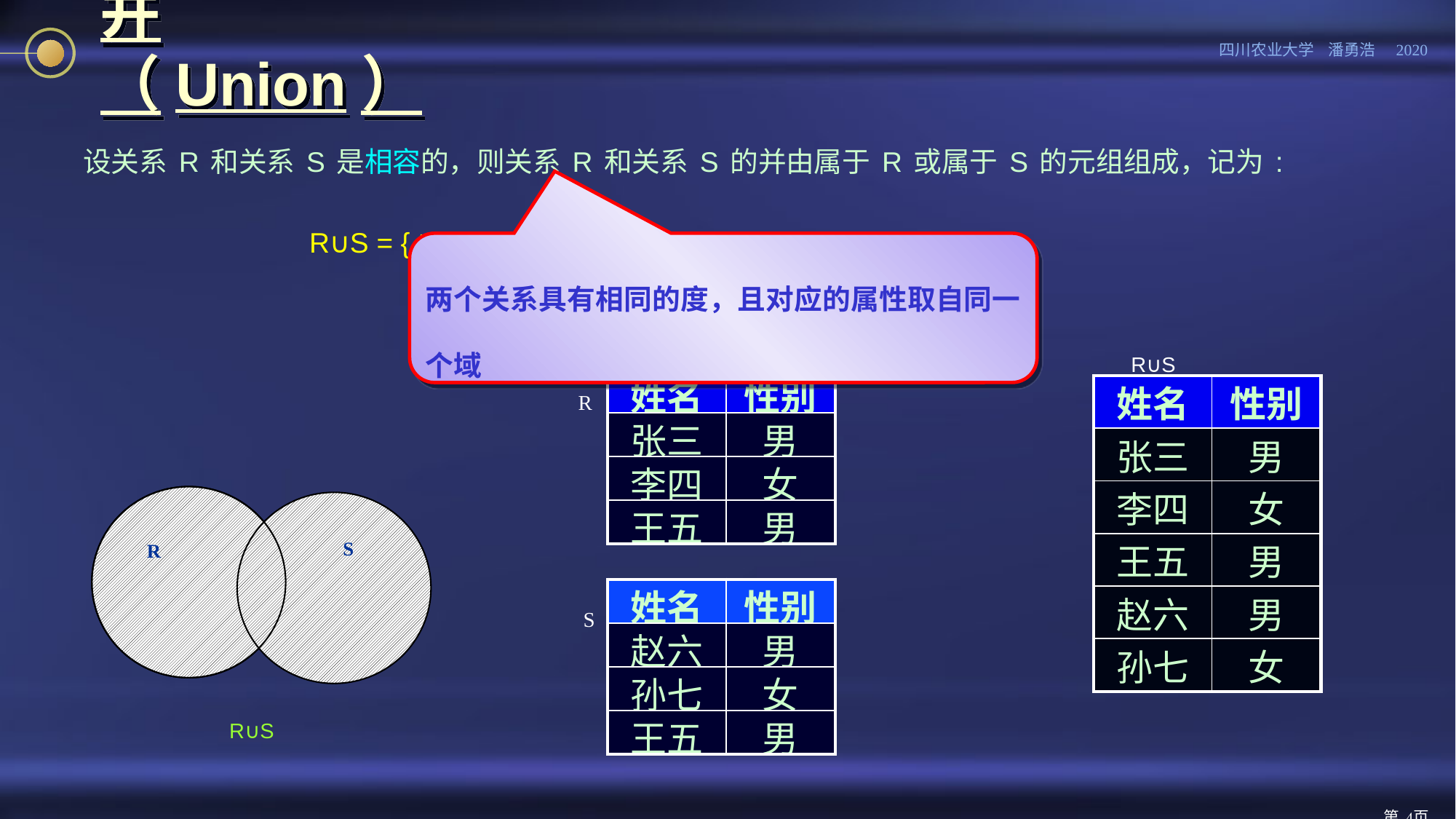

# 并（Union）
	设关系R和关系S是相容的，则关系R和关系S的并由属于R或属于S的元组组成，记为:
			 R∪S = { t | t∈R ∨ t∈S }
两个关系具有相同的度，且对应的属性取自同一个域
R∪S
R
| 姓名 | 性别 |
| --- | --- |
| 张三 | 男 |
| 李四 | 女 |
| 王五 | 男 |
| 姓名 | 性别 |
| --- | --- |
| 张三 | 男 |
| 李四 | 女 |
| 王五 | 男 |
| 赵六 | 男 |
| 孙七 | 女 |

S
R
| 姓名 | 性别 |
| --- | --- |
| 赵六 | 男 |
| 孙七 | 女 |
| 王五 | 男 |
S
R∪S